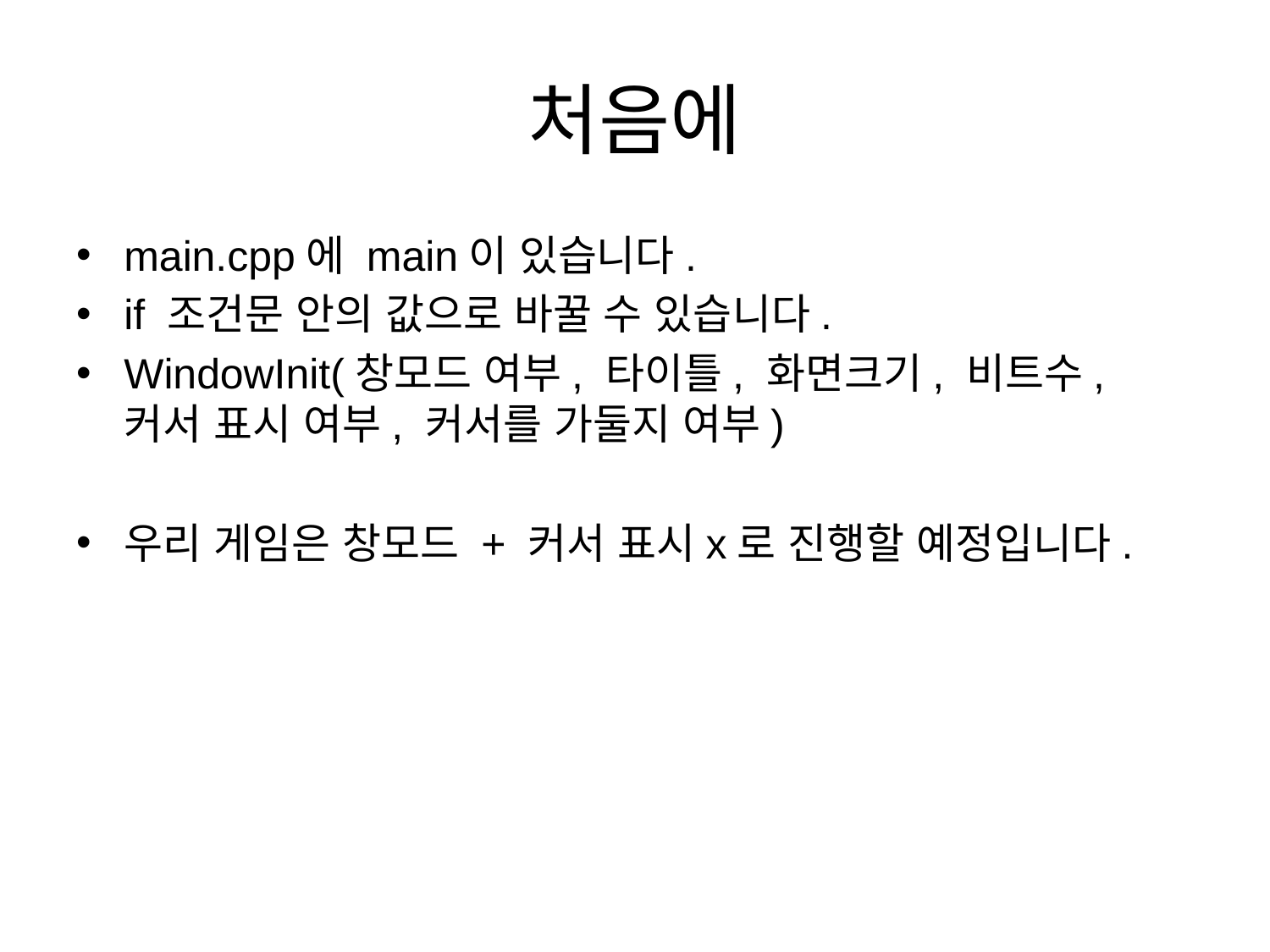

# 처음에
main.cpp에 main이 있습니다.
if 조건문 안의 값으로 바꿀 수 있습니다.
WindowInit(창모드 여부, 타이틀, 화면크기, 비트수, 커서 표시 여부, 커서를 가둘지 여부)

우리 게임은 창모드 + 커서 표시x로 진행할 예정입니다.